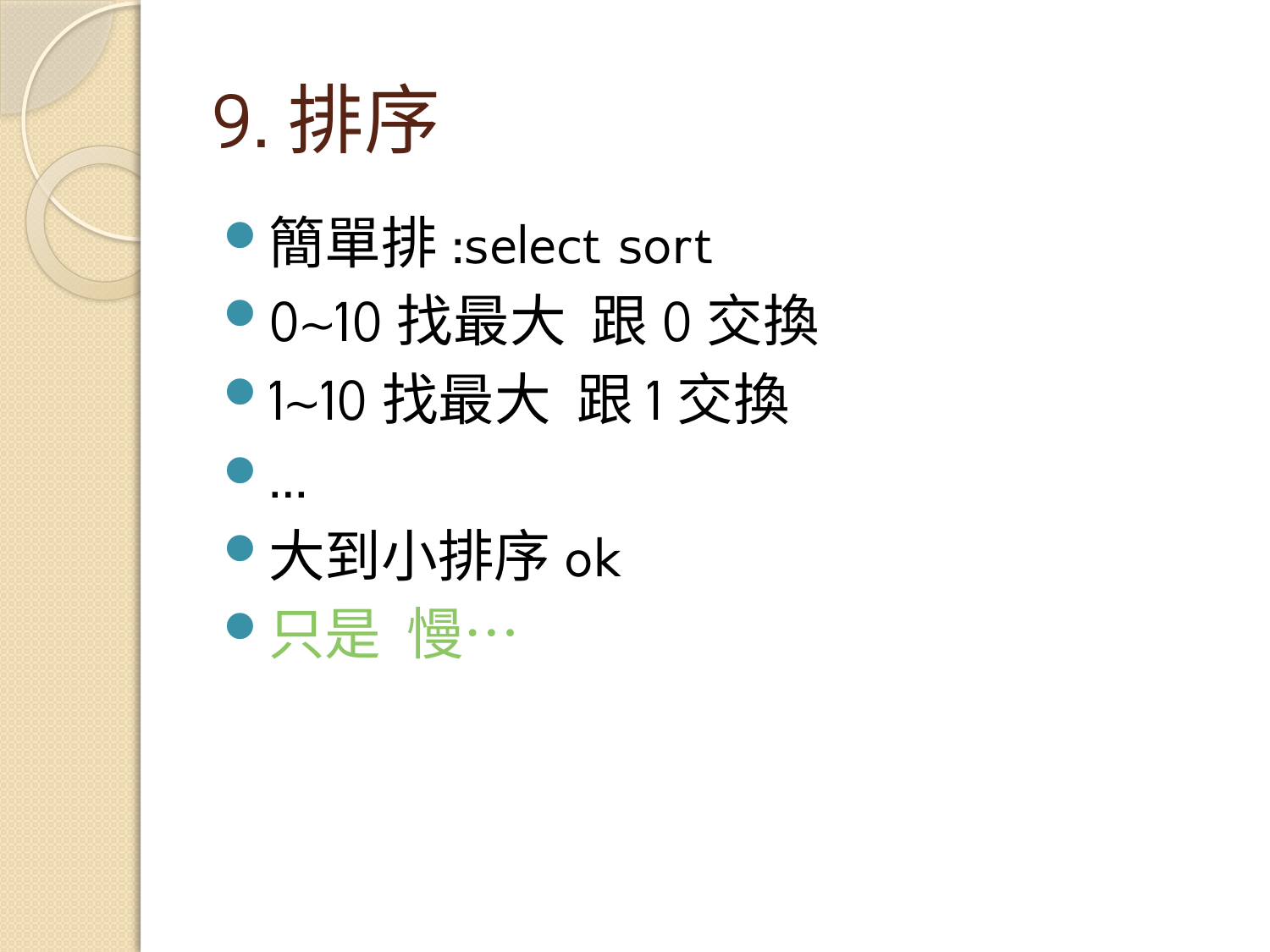

# 9.排序
簡單排:select sort
0~10找最大  跟0交換
1~10找最大  跟1交換
…
大到小排序ok
只是  慢…